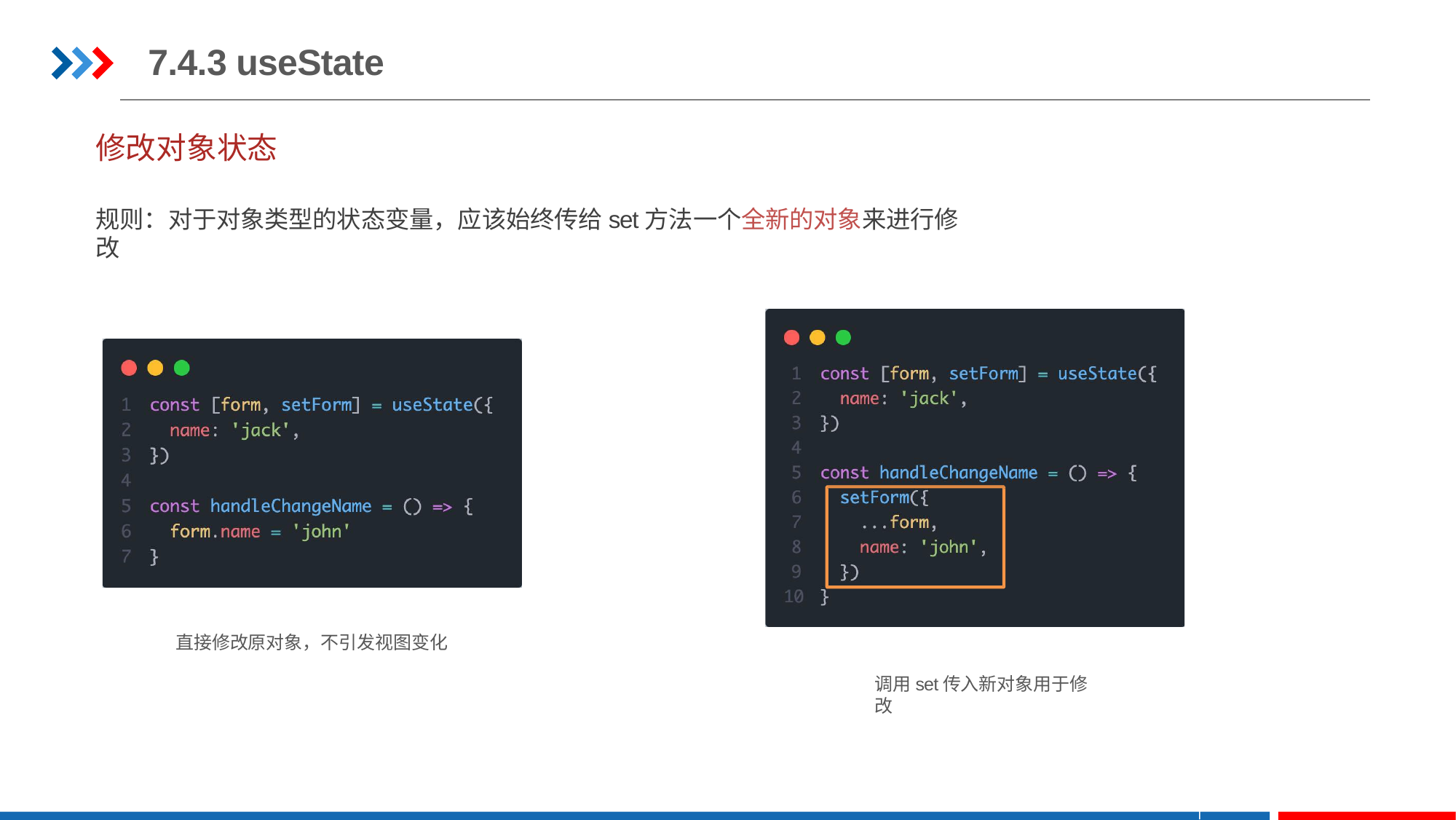

7.4.3 useState
修改对象状态

规则：对于对象类型的状态变量，应该始终传给set方法一个全新的对象来进行修改

直接修改原对象，不引发视图变化
调用set传入新对象用于修改